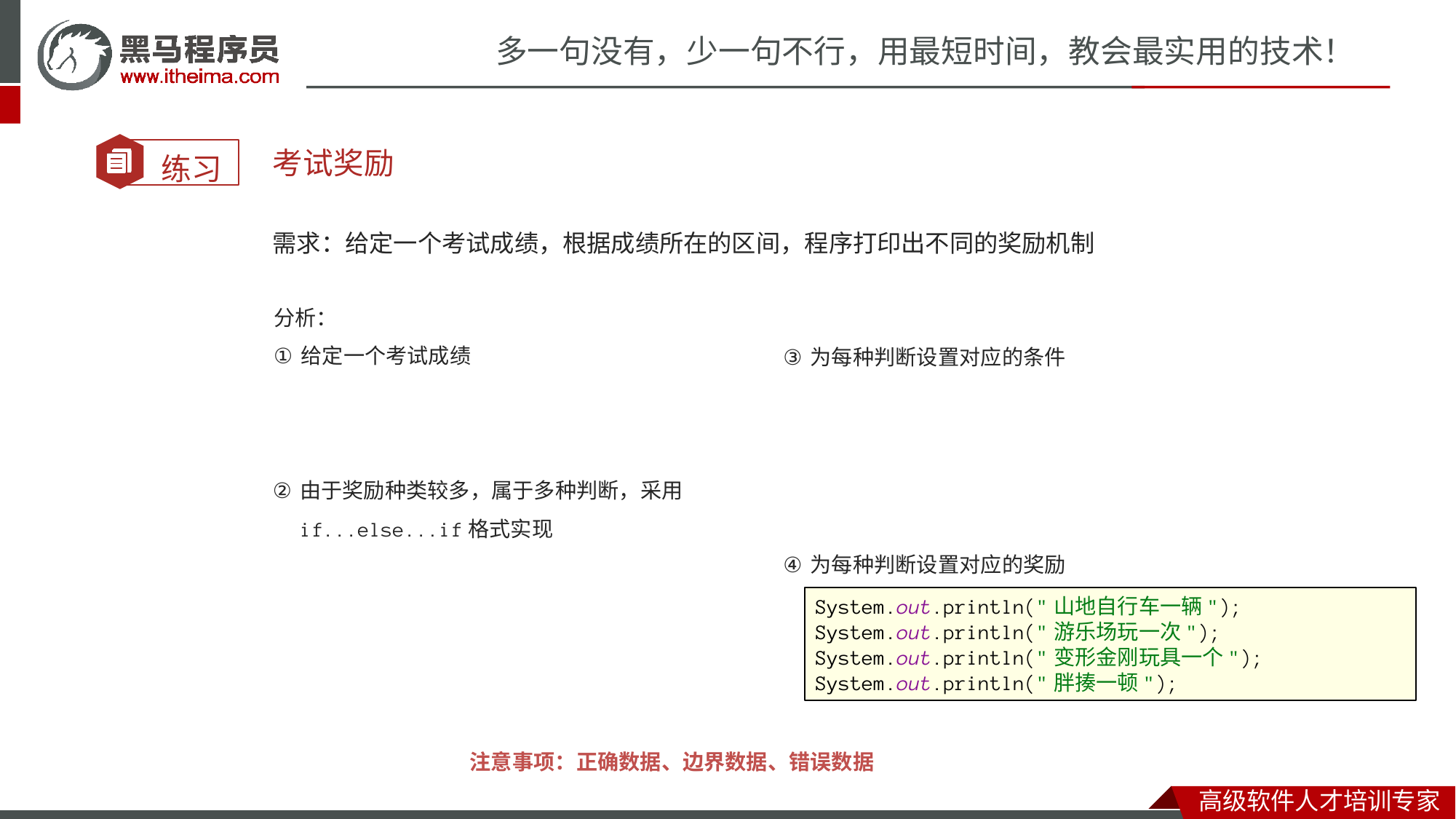

考试奖励
需求：给定一个考试成绩，根据成绩所在的区间，程序打印出不同的奖励机制
分析：
给定一个考试成绩
为每种判断设置对应的条件
由于奖励种类较多，属于多种判断，采用if...else...if格式实现
为每种判断设置对应的奖励
System.out.println("山地自行车一辆");
System.out.println("游乐场玩一次");
System.out.println("变形金刚玩具一个");
System.out.println("胖揍一顿");
注意事项：正确数据、边界数据、错误数据